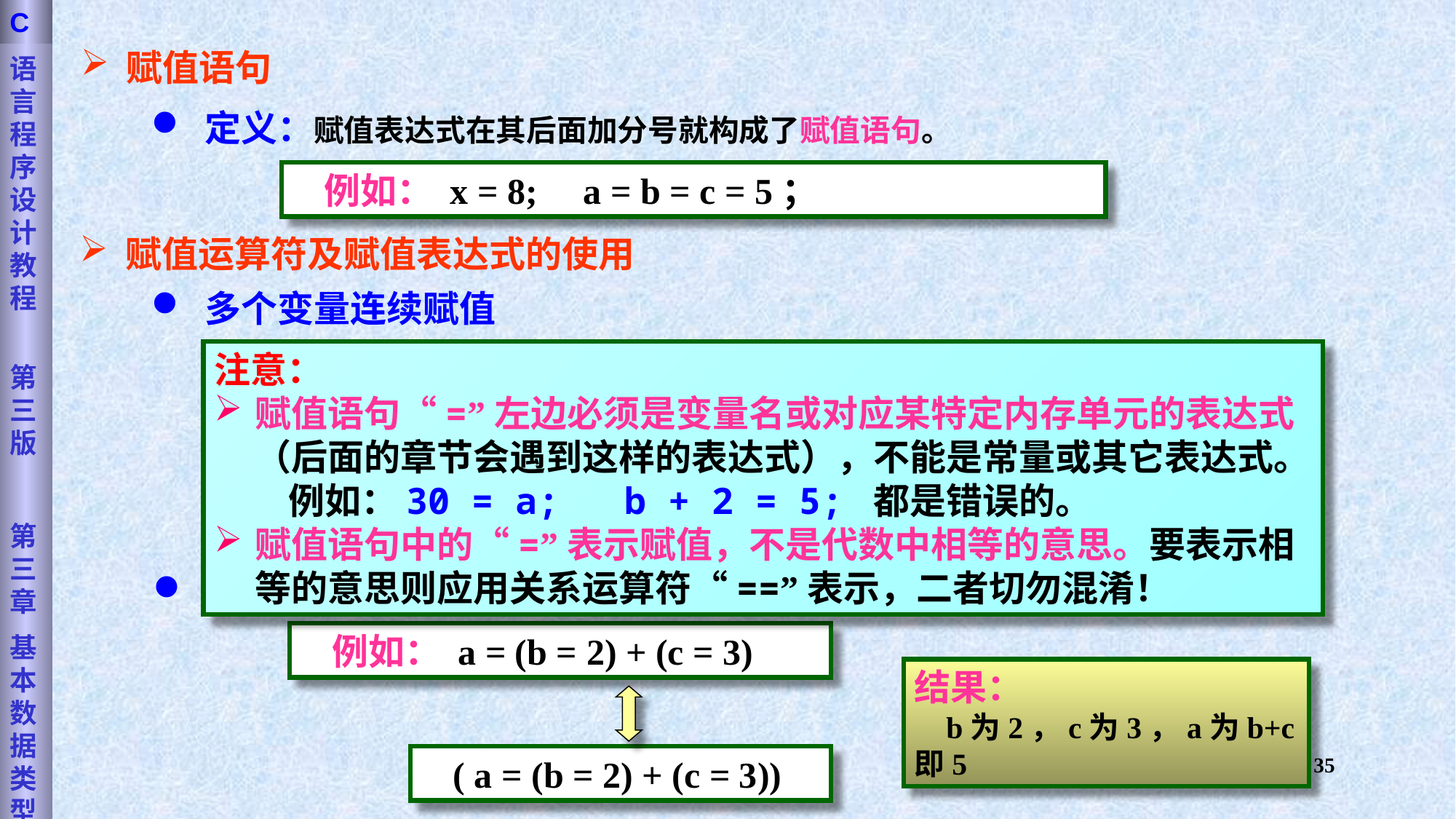

语言程序设计教程
第三版

第三章
基本数据类型
C
 赋值语句
 定义：赋值表达式在其后面加分号就构成了赋值语句。
例如： x = 8;     a = b = c = 5；
 赋值运算符及赋值表达式的使用
 多个变量连续赋值
注意：
赋值语句“=”左边必须是变量名或对应某特定内存单元的表达式（后面的章节会遇到这样的表达式），不能是常量或其它表达式。
        例如：30 = a;   b + 2 = 5; 都是错误的。
赋值语句中的“=”表示赋值，不是代数中相等的意思。要表示相等的意思则应用关系运算符“==”表示，二者切勿混淆！
例如： a = b = c = 10；

a = (b = (c = 10))；

结果：
a、b、c的值都为10

 赋值表达式的嵌套
例如： a = (b = 2) + (c = 3)
结果：
b为2，c为3，a为b+c即5

( a = (b = 2) + (c = 3))
35